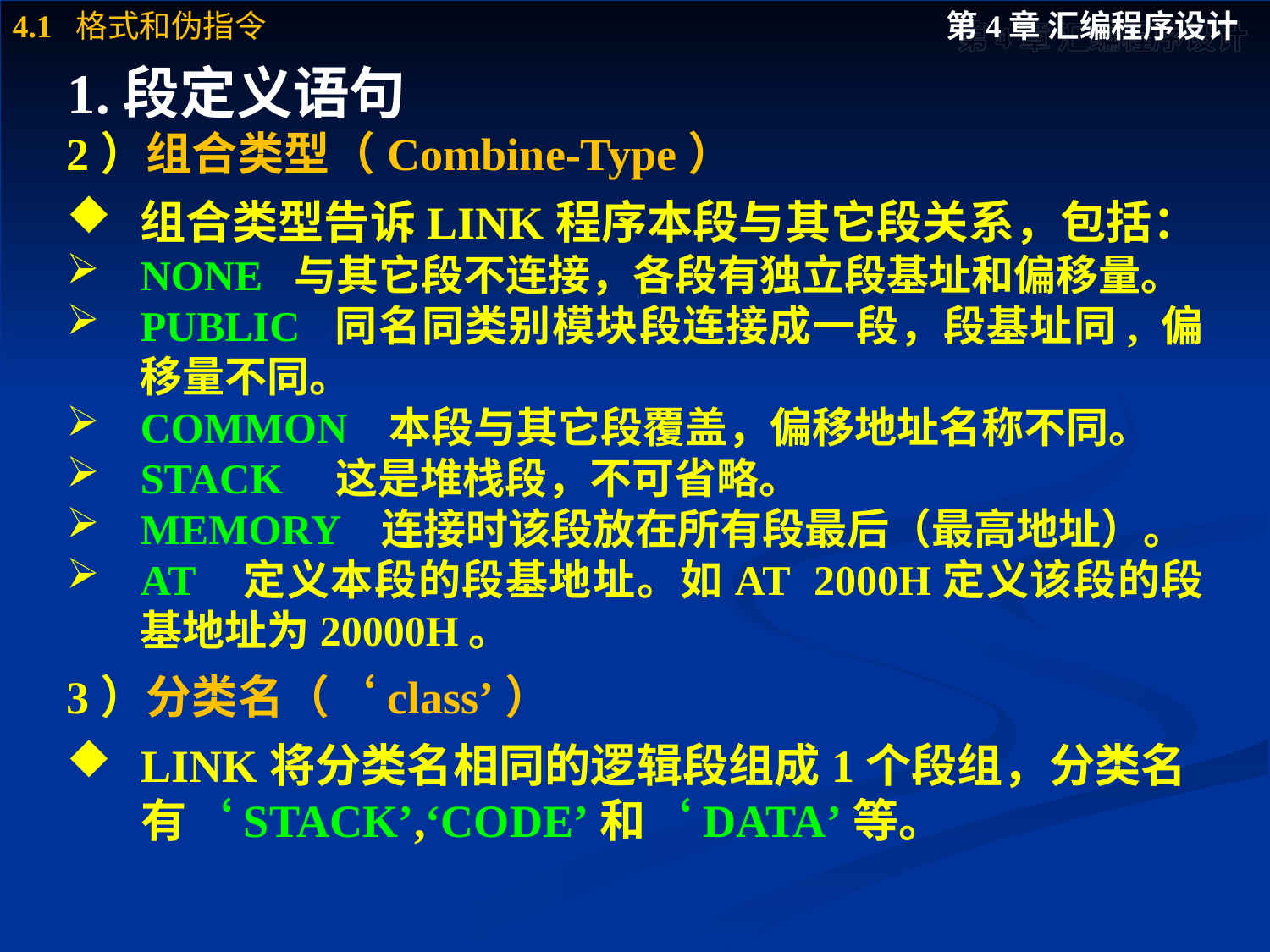

# 1.段定义语句
2）组合类型（Combine-Type）
组合类型告诉LINK程序本段与其它段关系，包括：
NONE  与其它段不连接，各段有独立段基址和偏移量。
PUBLIC  同名同类别模块段连接成一段，段基址同, 偏移量不同。
COMMON   本段与其它段覆盖，偏移地址名称不同。
STACK    这是堆栈段，不可省略。
MEMORY   连接时该段放在所有段最后（最高地址）。
AT   定义本段的段基地址。如AT  2000H定义该段的段基地址为20000H。
3）分类名（‘class’）
LINK将分类名相同的逻辑段组成1个段组，分类名有‘STACK’,‘CODE’和‘DATA’等。